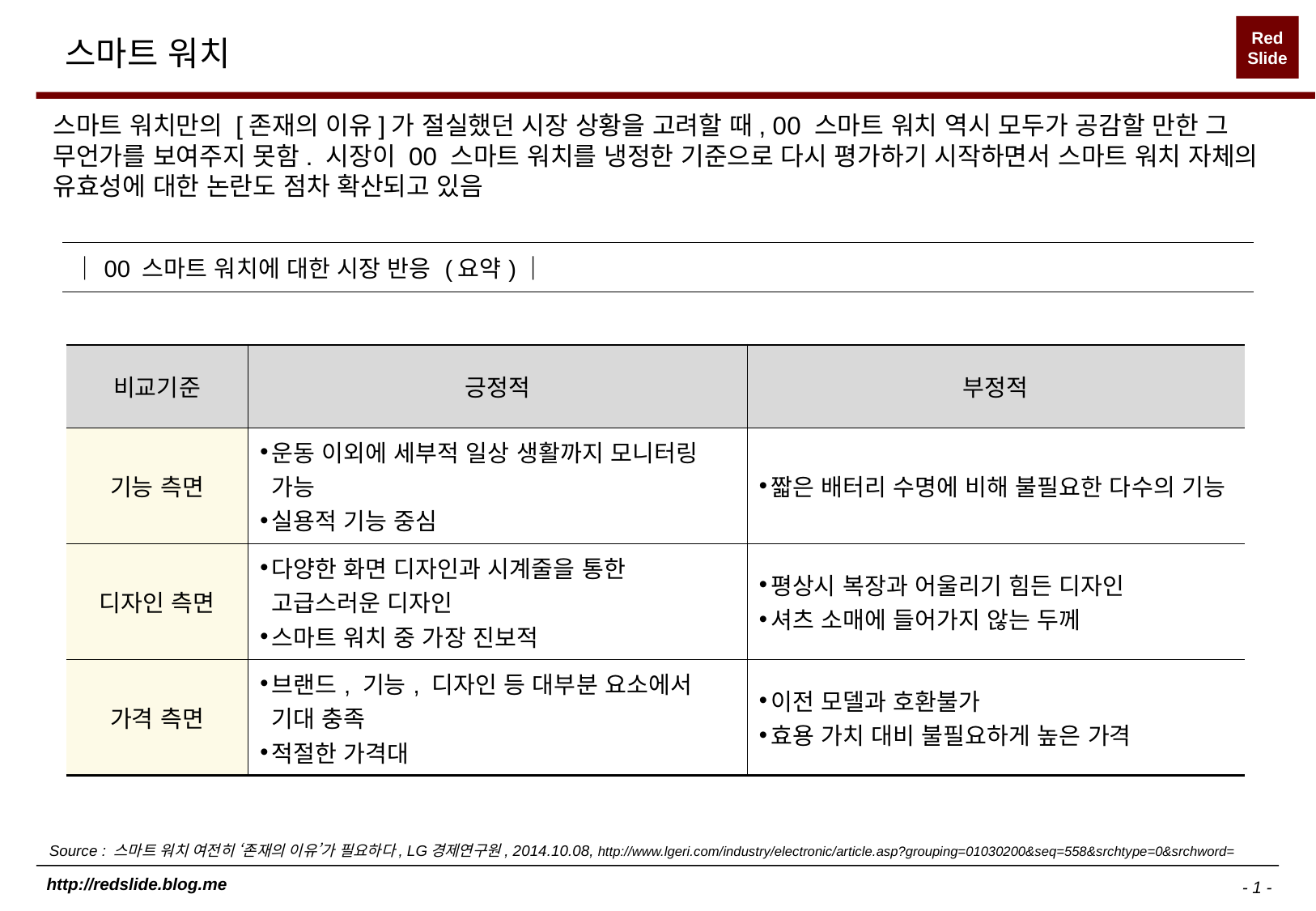

# 스마트 워치
스마트 워치만의 [존재의 이유]가 절실했던 시장 상황을 고려할 때, 00 스마트 워치 역시 모두가 공감할 만한 그 무언가를 보여주지 못함. 시장이 00 스마트 워치를 냉정한 기준으로 다시 평가하기 시작하면서 스마트 워치 자체의 유효성에 대한 논란도 점차 확산되고 있음
| ｜00 스마트 워치에 대한 시장 반응 (요약)｜ |
| --- |
| 비교기준 | 긍정적 | 부정적 |
| --- | --- | --- |
| 기능 측면 | 운동 이외에 세부적 일상 생활까지 모니터링 가능 실용적 기능 중심 | 짧은 배터리 수명에 비해 불필요한 다수의 기능 |
| 디자인 측면 | 다양한 화면 디자인과 시계줄을 통한 고급스러운 디자인 스마트 워치 중 가장 진보적 | 평상시 복장과 어울리기 힘든 디자인 셔츠 소매에 들어가지 않는 두께 |
| 가격 측면 | 브랜드, 기능, 디자인 등 대부분 요소에서 기대 충족 적절한 가격대 | 이전 모델과 호환불가 효용 가치 대비 불필요하게 높은 가격 |
Source : 스마트 워치 여전히 ‘존재의 이유’가 필요하다, LG경제연구원, 2014.10.08, http://www.lgeri.com/industry/electronic/article.asp?grouping=01030200&seq=558&srchtype=0&srchword=